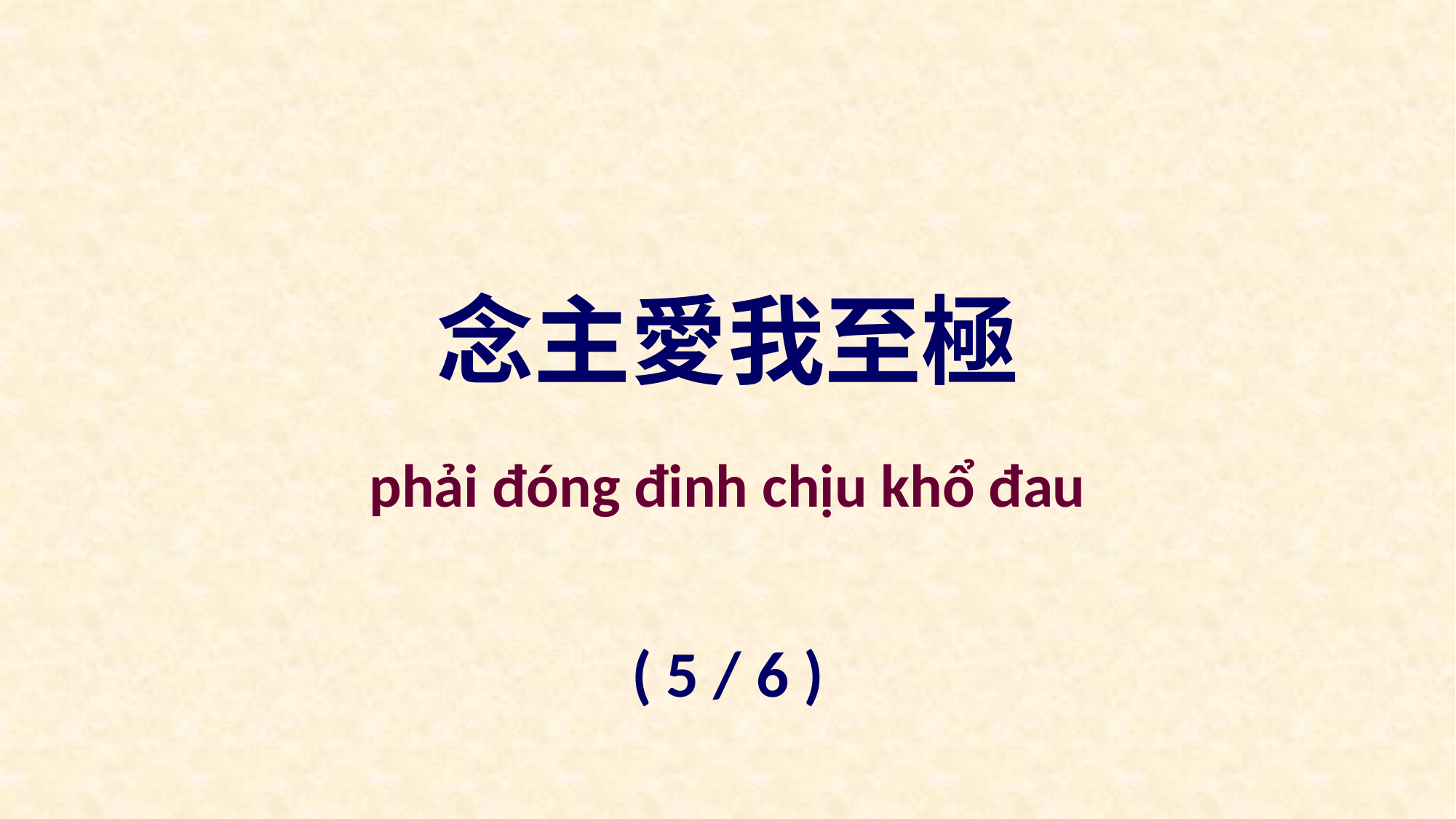

念主愛我至極
phải đóng đinh chịu khổ đau
( 5 / 6 )